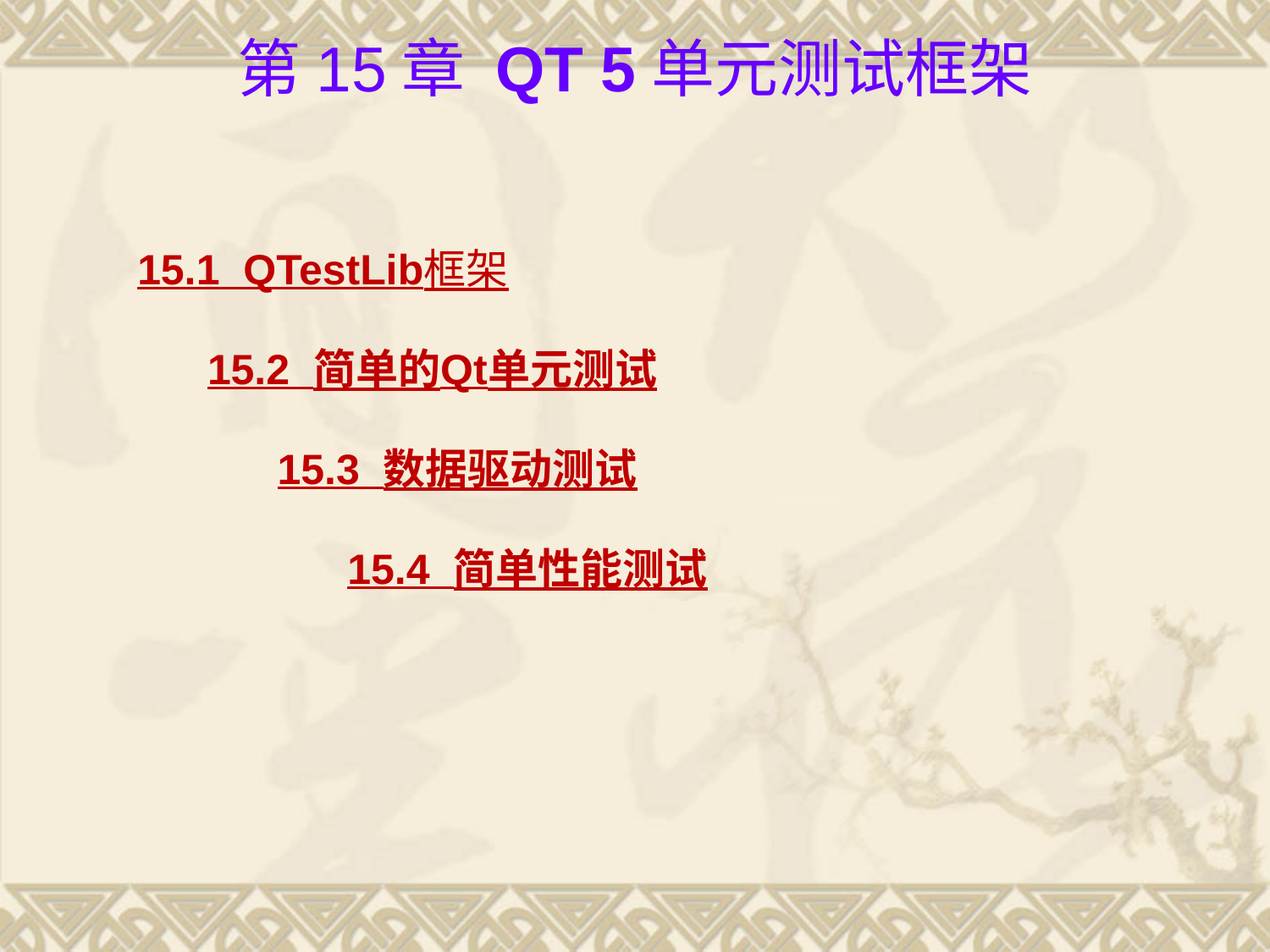

# 第15章 Qt 5单元测试框架
15.1  QTestLib框架
15.2  简单的Qt单元测试
15.3  数据驱动测试
15.4  简单性能测试